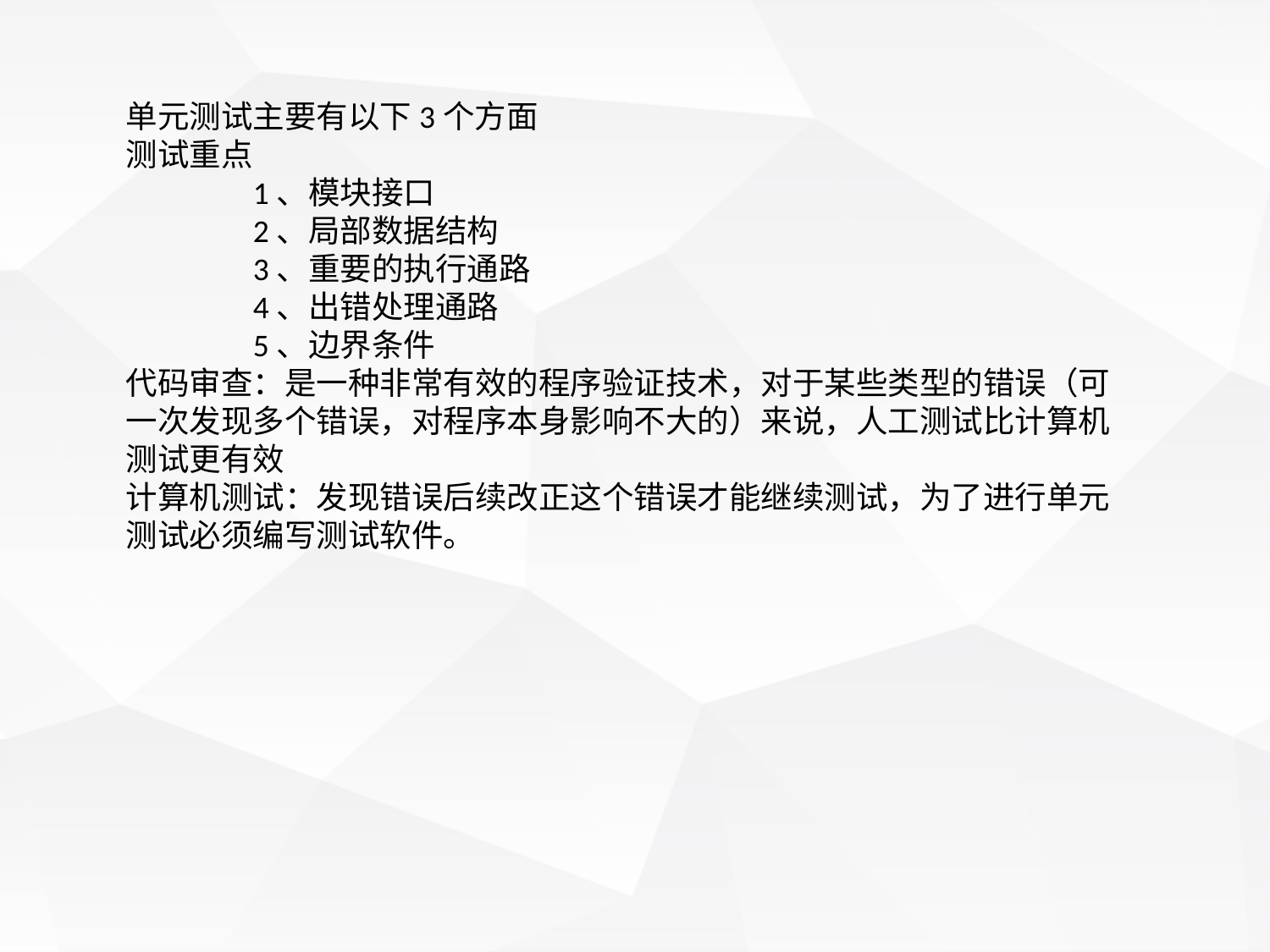

单元测试主要有以下3个方面
测试重点
	1、模块接口
	2、局部数据结构
	3、重要的执行通路
	4、出错处理通路
	5、边界条件
代码审查：是一种非常有效的程序验证技术，对于某些类型的错误（可一次发现多个错误，对程序本身影响不大的）来说，人工测试比计算机测试更有效
计算机测试：发现错误后续改正这个错误才能继续测试，为了进行单元测试必须编写测试软件。